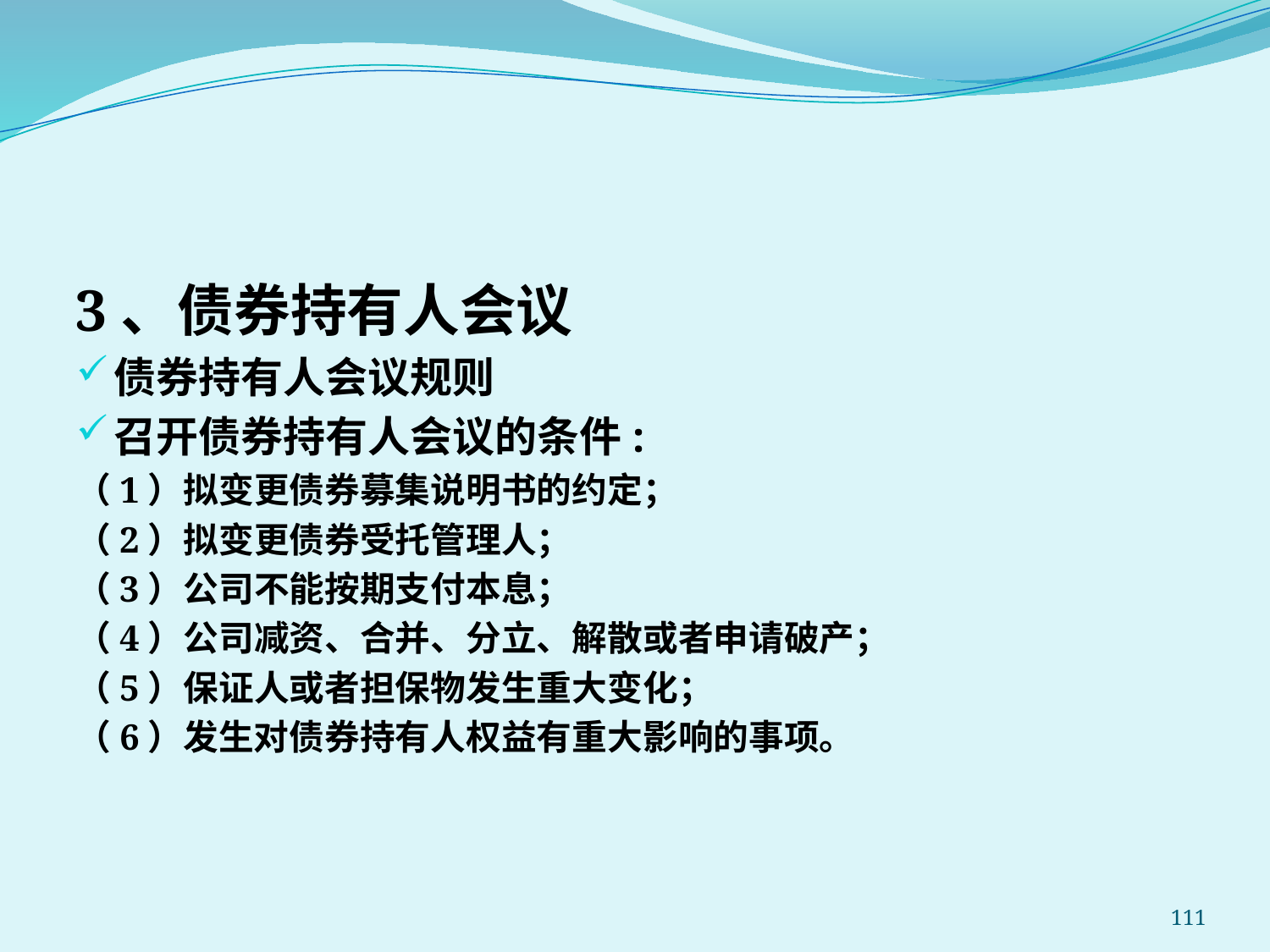

3、债券持有人会议
债券持有人会议规则
召开债券持有人会议的条件:
（1）拟变更债券募集说明书的约定；
（2）拟变更债券受托管理人；
（3）公司不能按期支付本息；
（4）公司减资、合并、分立、解散或者申请破产；
（5）保证人或者担保物发生重大变化；
（6）发生对债券持有人权益有重大影响的事项。
111